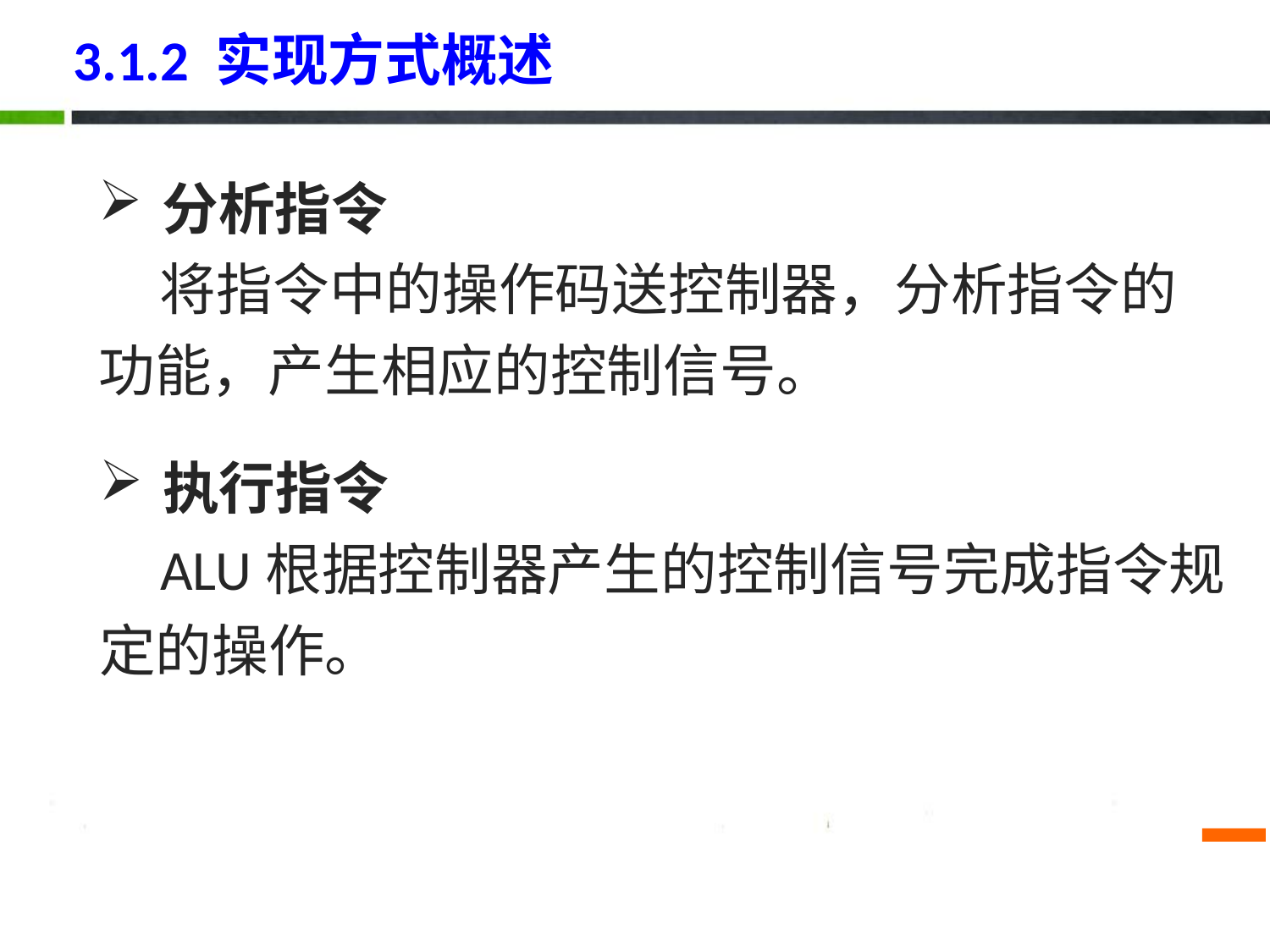

# 3.1.2 实现方式概述
分析指令
将指令中的操作码送控制器，分析指令的功能，产生相应的控制信号。
执行指令
ALU根据控制器产生的控制信号完成指令规定的操作。